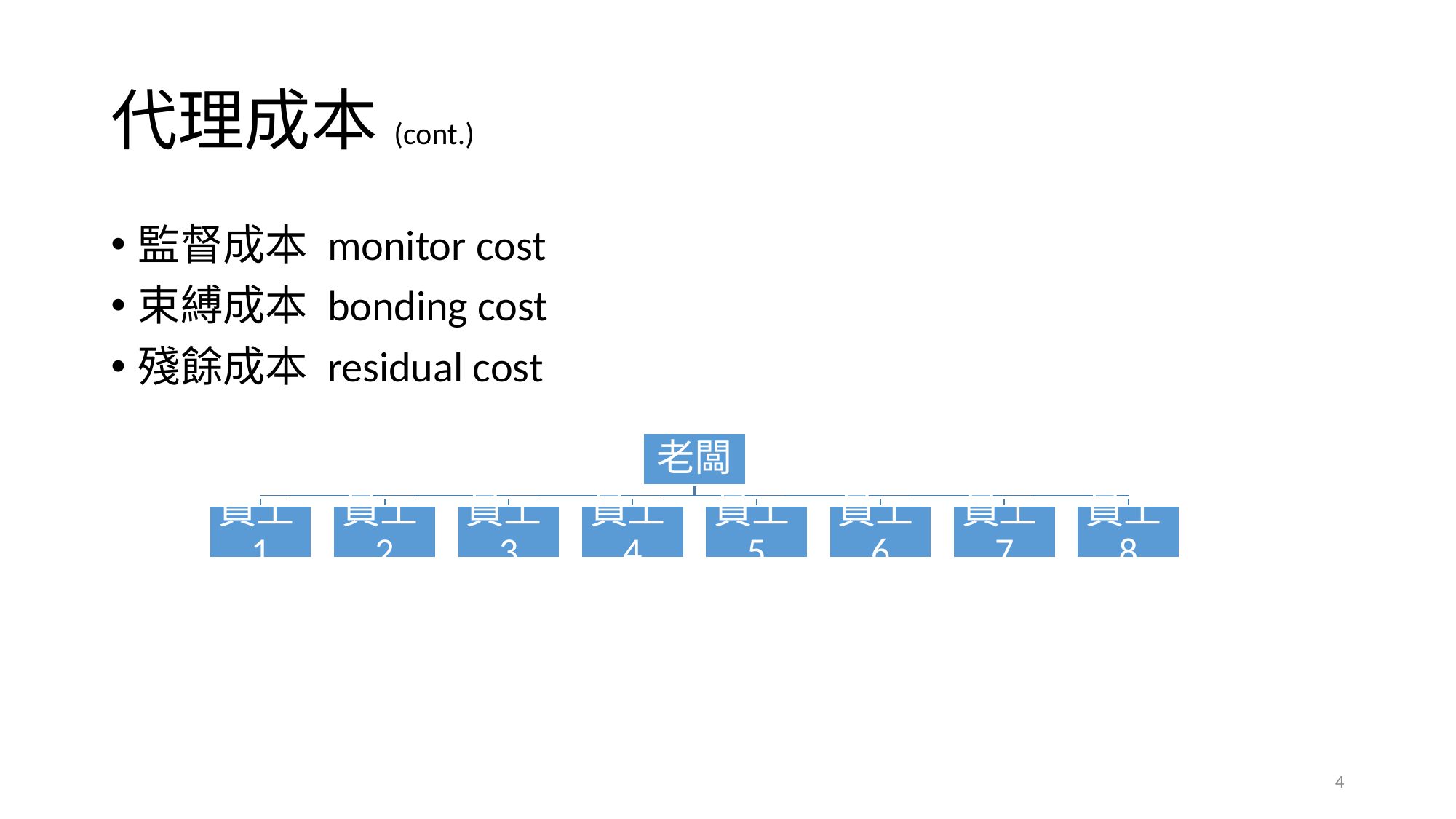

# 代理成本(cont.)
老闆
員工1
員工2
員工3
員工4
員工5
員工6
員工7
員工8
監督成本 monitor cost
束縛成本 bonding cost
殘餘成本 residual cost
4